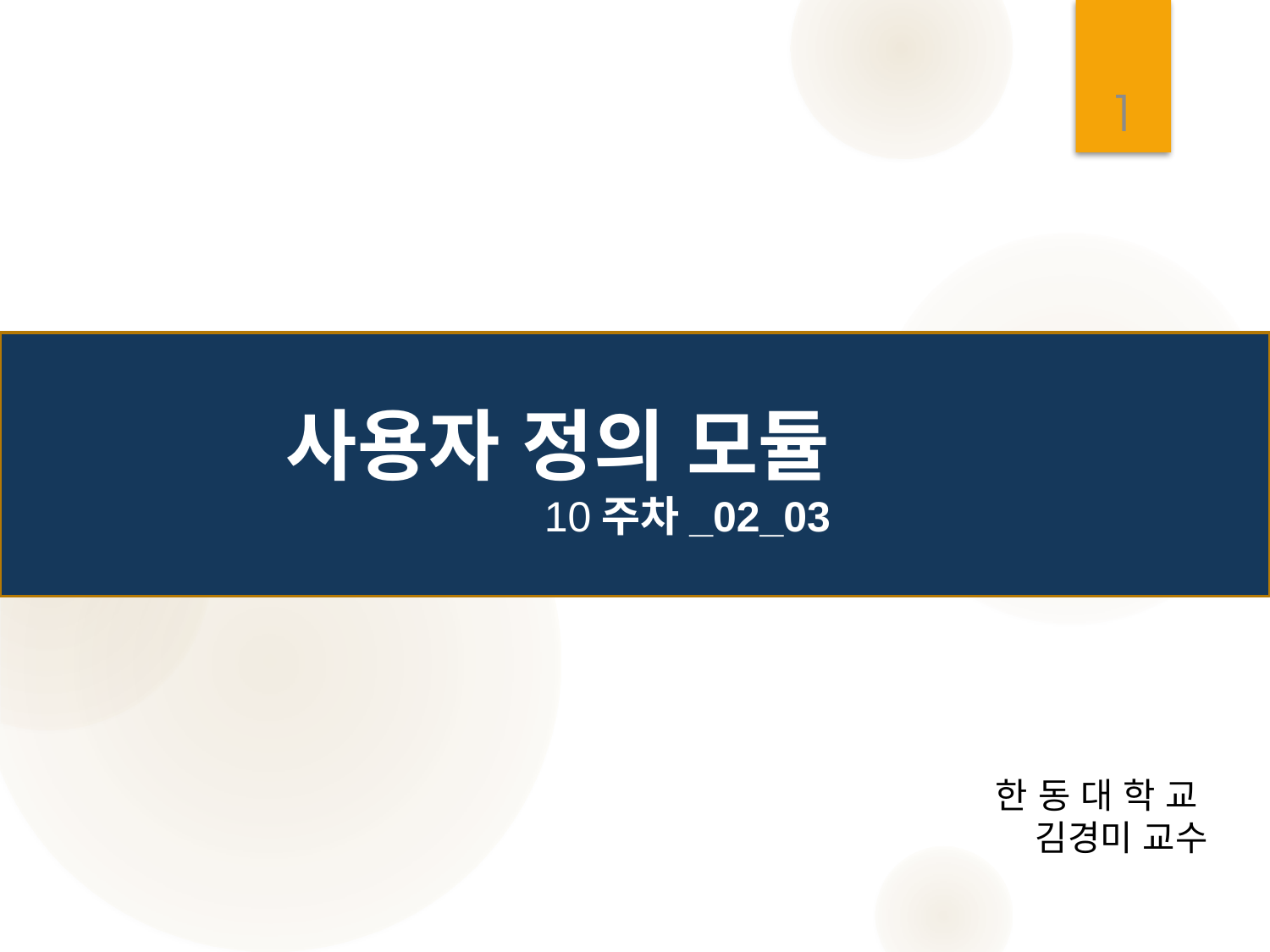

1

# 사용자 정의 모듈 10주차_02_03
한 동 대 학 교
김경미 교수